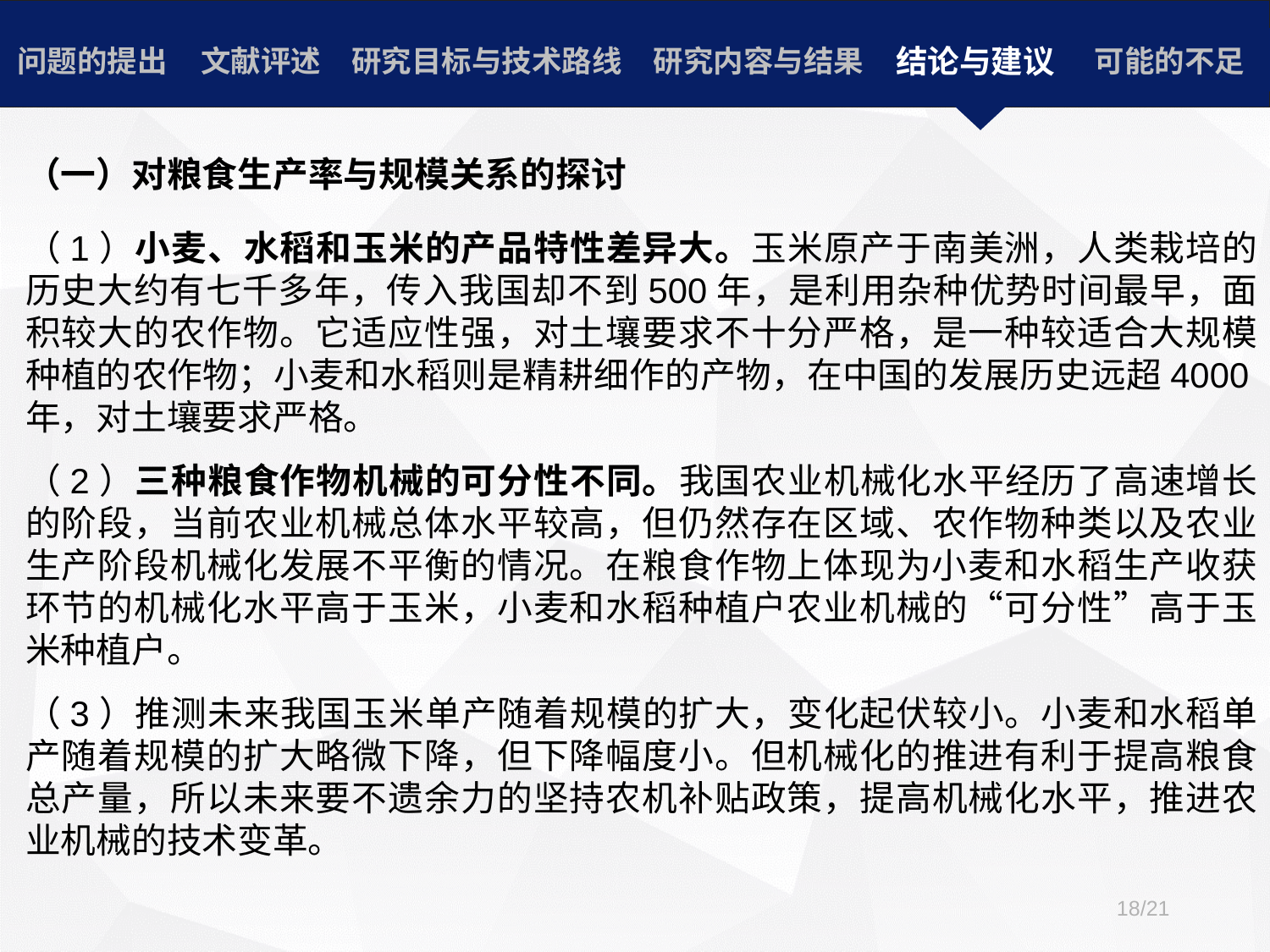

| 问题的提出 | 文献评述 | 研究目标与技术路线 | 研究内容与结果 | 结论与建议 | 可能的不足 |
| --- | --- | --- | --- | --- | --- |

（一）对粮食生产率与规模关系的探讨
（1）小麦、水稻和玉米的产品特性差异大。玉米原产于南美洲，人类栽培的历史大约有七千多年，传入我国却不到500年，是利用杂种优势时间最早，面积较大的农作物。它适应性强，对土壤要求不十分严格，是一种较适合大规模种植的农作物；小麦和水稻则是精耕细作的产物，在中国的发展历史远超4000年，对土壤要求严格。
（2）三种粮食作物机械的可分性不同。我国农业机械化水平经历了高速增长的阶段，当前农业机械总体水平较高，但仍然存在区域、农作物种类以及农业生产阶段机械化发展不平衡的情况。在粮食作物上体现为小麦和水稻生产收获环节的机械化水平高于玉米，小麦和水稻种植户农业机械的“可分性”高于玉米种植户。
（3）推测未来我国玉米单产随着规模的扩大，变化起伏较小。小麦和水稻单产随着规模的扩大略微下降，但下降幅度小。但机械化的推进有利于提高粮食总产量，所以未来要不遗余力的坚持农机补贴政策，提高机械化水平，推进农业机械的技术变革。
18/21